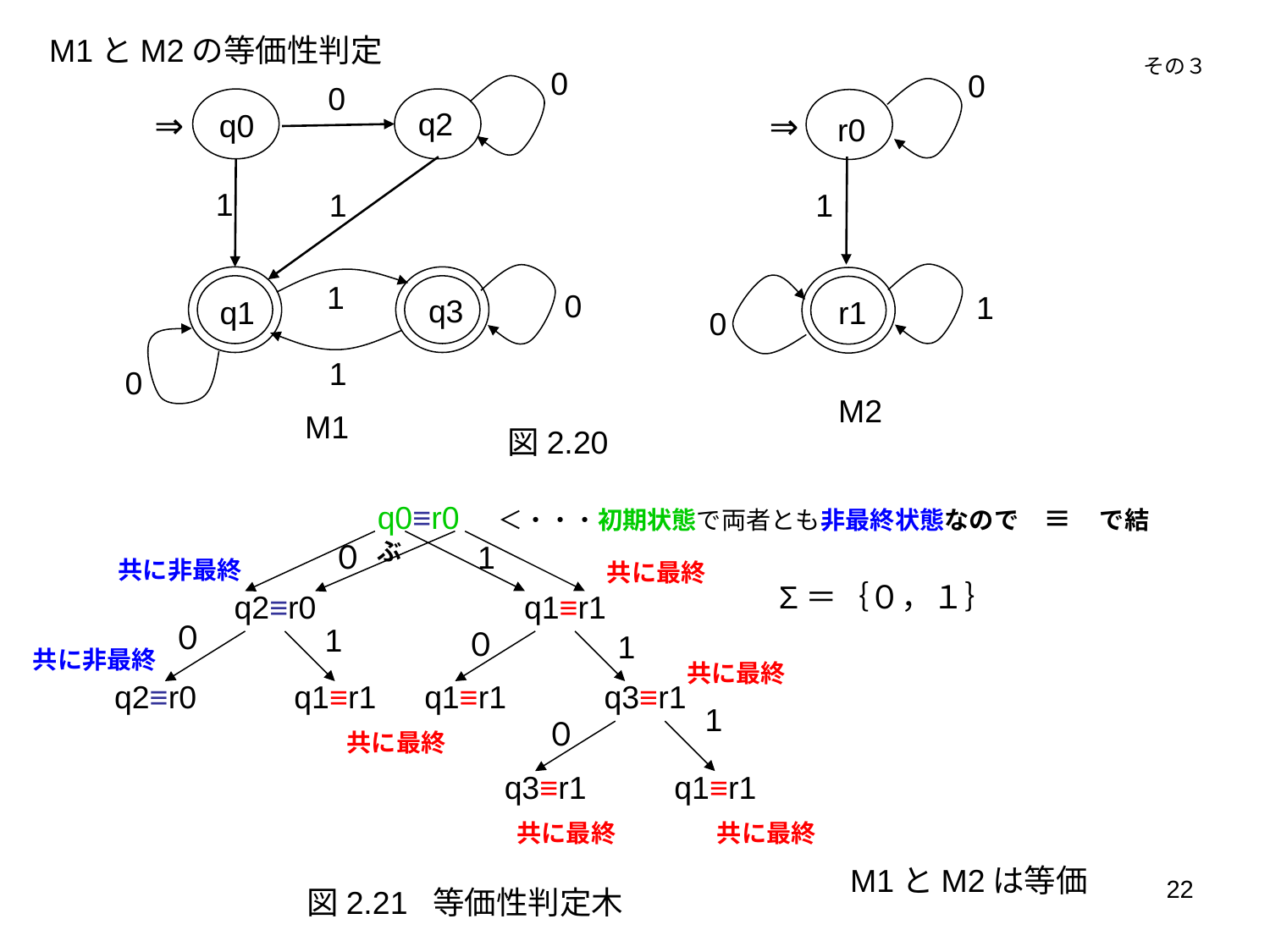

M1とM2の等価性判定
その３
0
0
0

⇒
q2
⇒
q0
r0
1
1
1

1

0
1
q3
q1
r1
0

1
0
M2
M1
図2.20
q0≡r0　＜・・・初期状態で両者とも非最終状態なので　≡　で結ぶ

０

1
共に非最終
共に最終
Σ＝｛０，１｝
q2≡r0
q1≡r1
０
1
０
1

共に非最終
共に最終
q2≡r0
q1≡r1
q1≡r1
q3≡r1
1
０
共に最終

q3≡r1
q1≡r1
共に最終
共に最終
M1とM2は等価
22
図2.21  等価性判定木